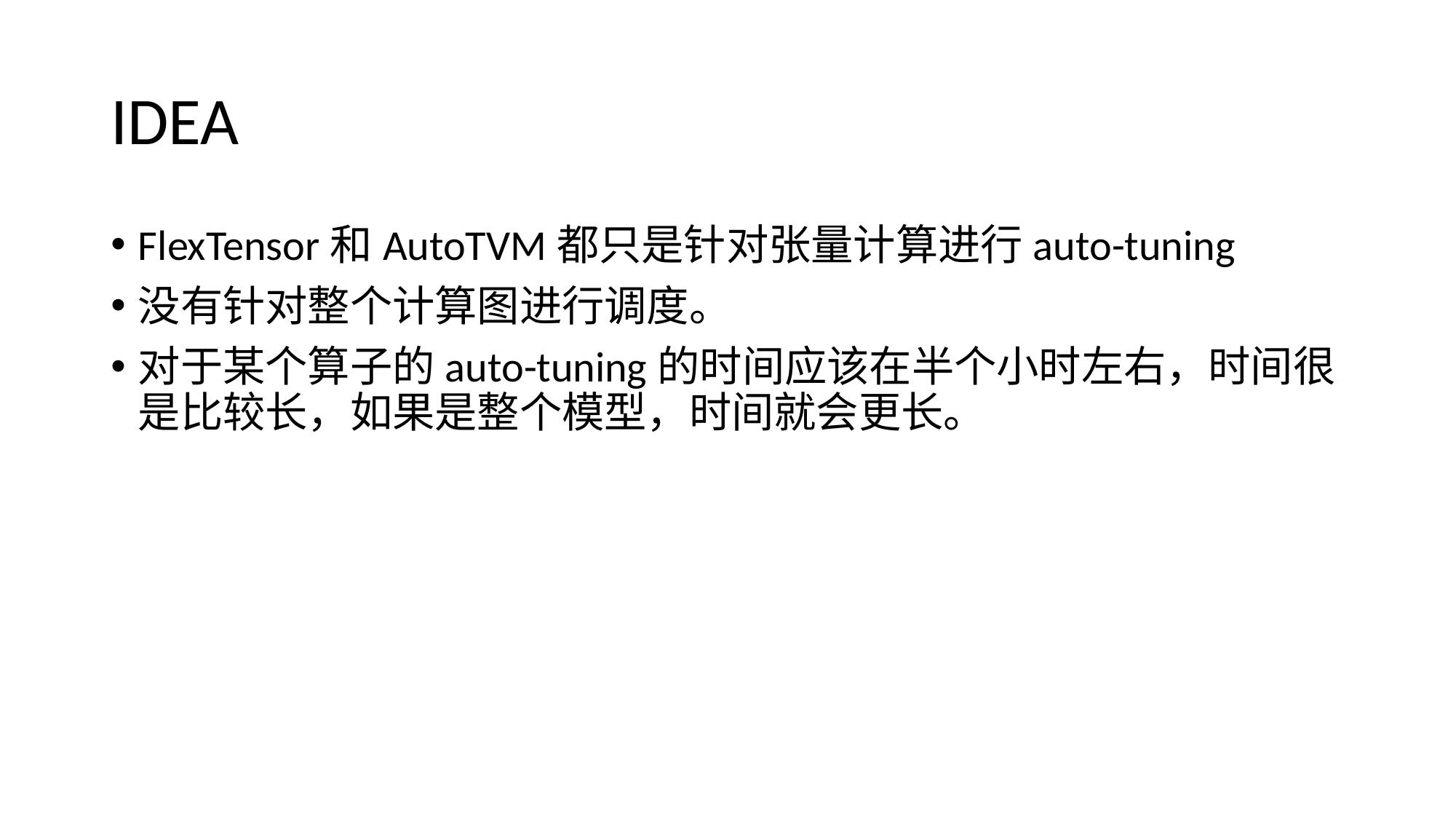

# IDEA
FlexTensor和AutoTVM都只是针对张量计算进行auto-tuning
没有针对整个计算图进行调度。
对于某个算子的auto-tuning的时间应该在半个小时左右，时间很是比较长，如果是整个模型，时间就会更长。